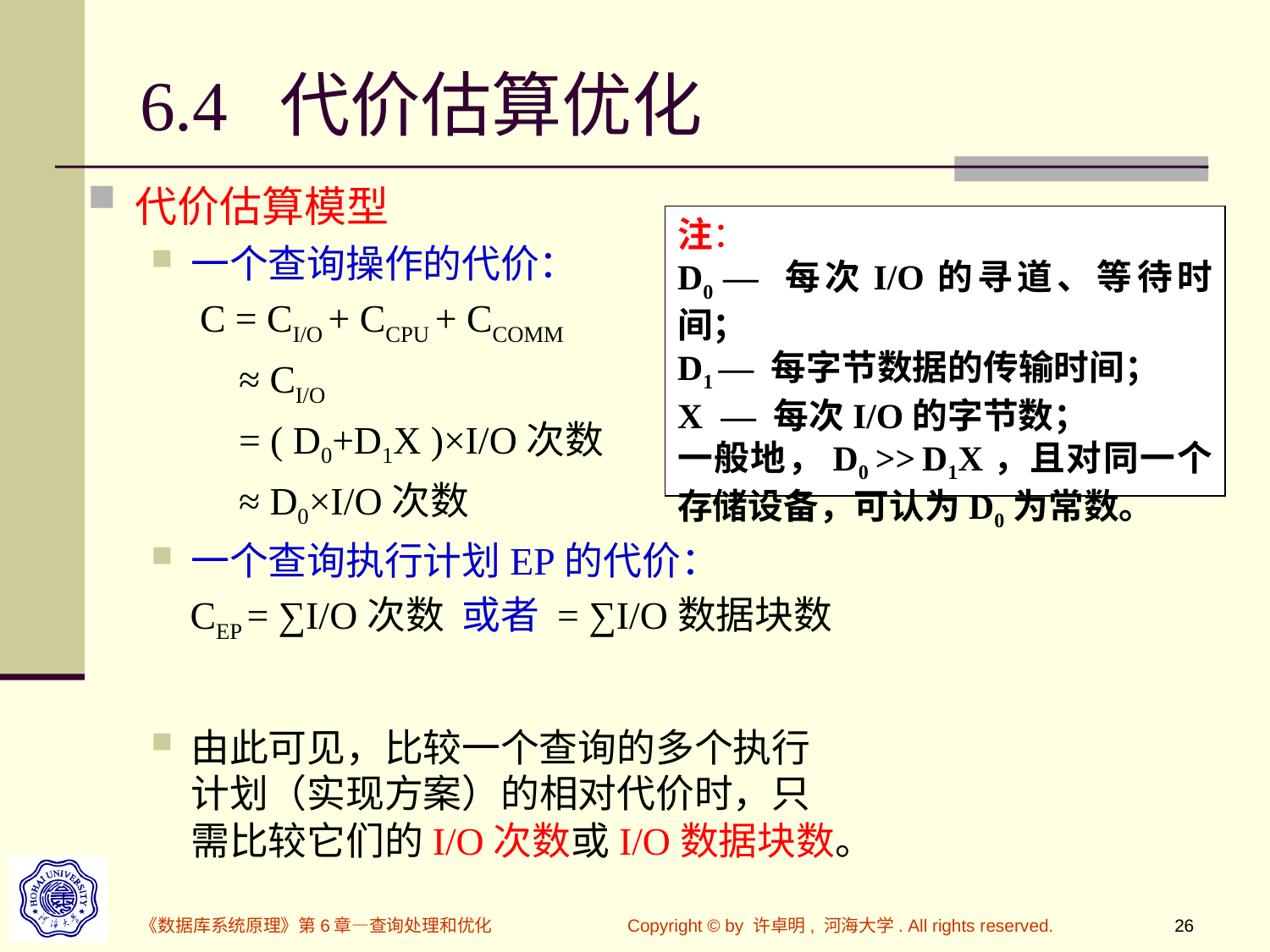

# 6.4  代价估算优化
代价估算模型
一个查询操作的代价：
     C = CI/O + CCPU + CCOMM
         ≈ CI/O
         = ( D0+D1X )×I/O次数
         ≈ D0×I/O次数
一个查询执行计划EP的代价：
    CEP = ∑I/O次数  或者 = ∑I/O数据块数

由此可见，比较一个查询的多个执行计划（实现方案）的相对代价时，只需比较它们的I/O次数或I/O数据块数。
注：
D0 — 每次I/O的寻道、等待时间；
D1 — 每字节数据的传输时间；
X  — 每次I/O的字节数；
一般地，D0 >> D1X，且对同一个存储设备，可认为D0为常数。
《数据库系统原理》第6章—查询处理和优化
Copyright © by 许卓明, 河海大学. All rights reserved.
26